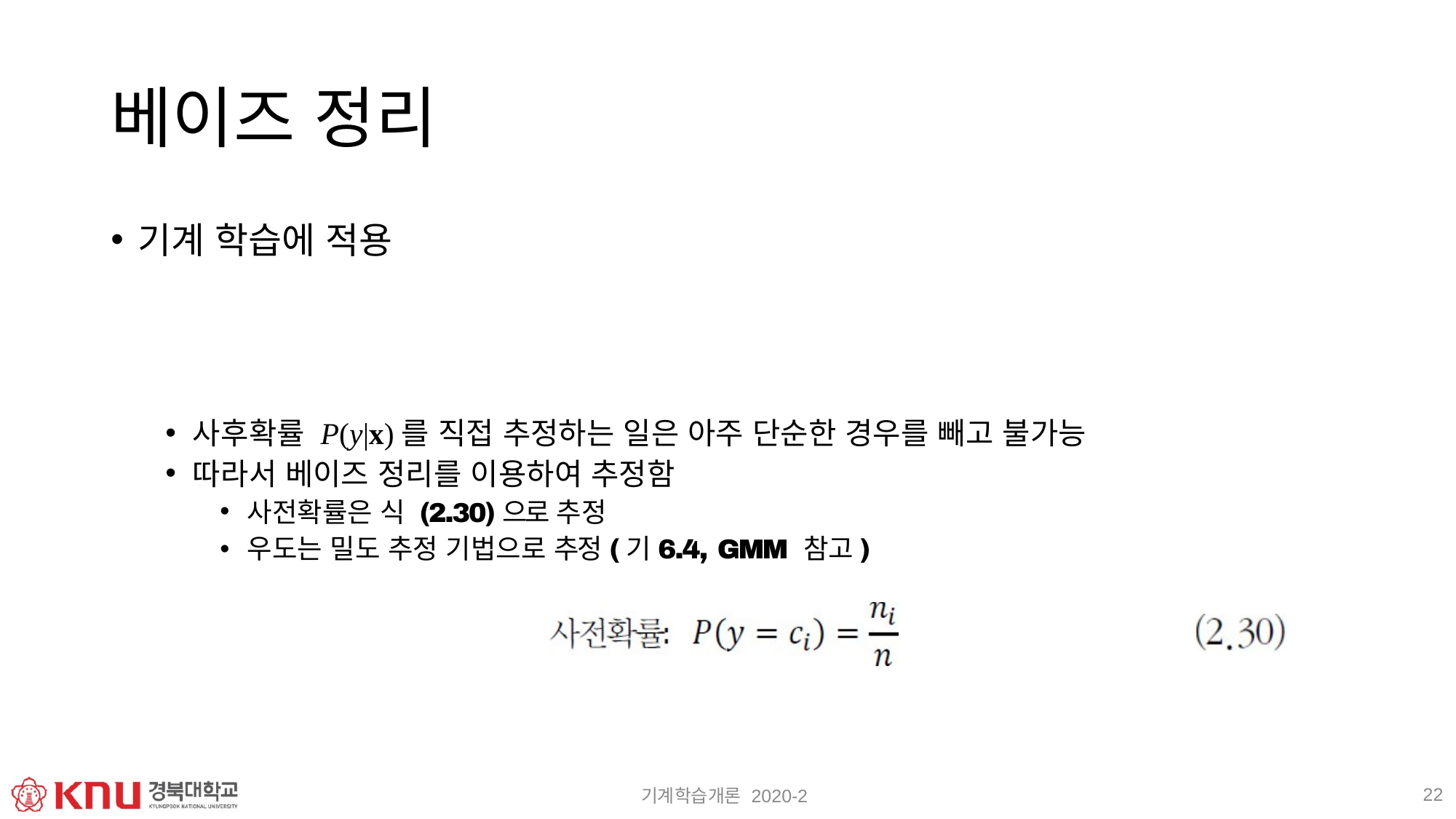

# 베이즈 정리
기계 학습에 적용
사후확률 P(y|x)를 직접 추정하는 일은 아주 단순한 경우를 빼고 불가능
따라서 베이즈 정리를 이용하여 추정함
사전확률은 식 (2.30)으로 추정
우도는 밀도 추정 기법으로 추정(기6.4, GMM 참고)

22
기계학습개론 2020-2